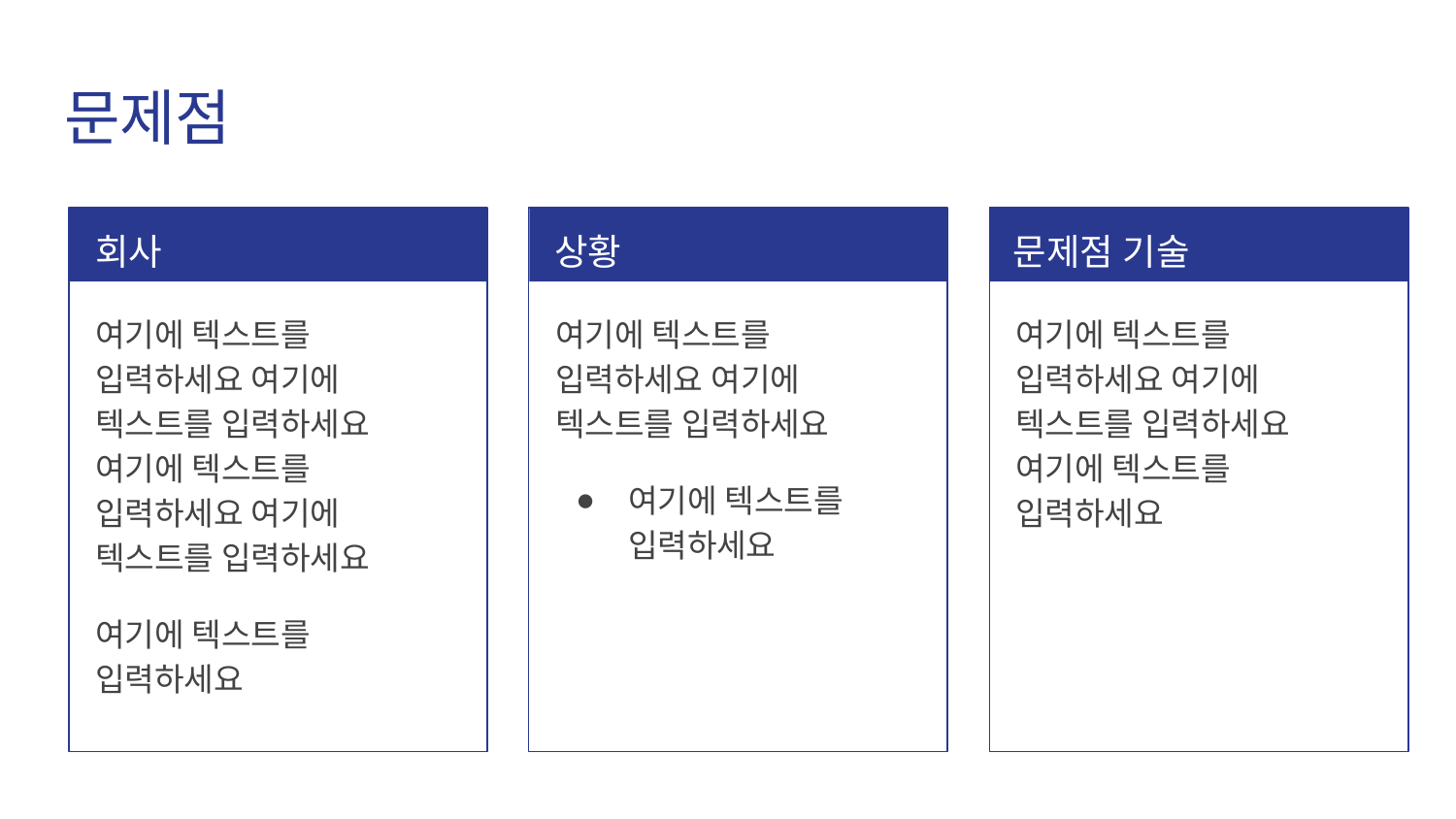

# 문제점

회사

상황

문제점 기술
여기에 텍스트를 입력하세요 여기에 텍스트를 입력하세요 여기에 텍스트를 입력하세요 여기에 텍스트를 입력하세요
여기에 텍스트를 입력하세요
여기에 텍스트를 입력하세요 여기에 텍스트를 입력하세요
여기에 텍스트를 입력하세요
여기에 텍스트를 입력하세요 여기에 텍스트를 입력하세요 여기에 텍스트를 입력하세요